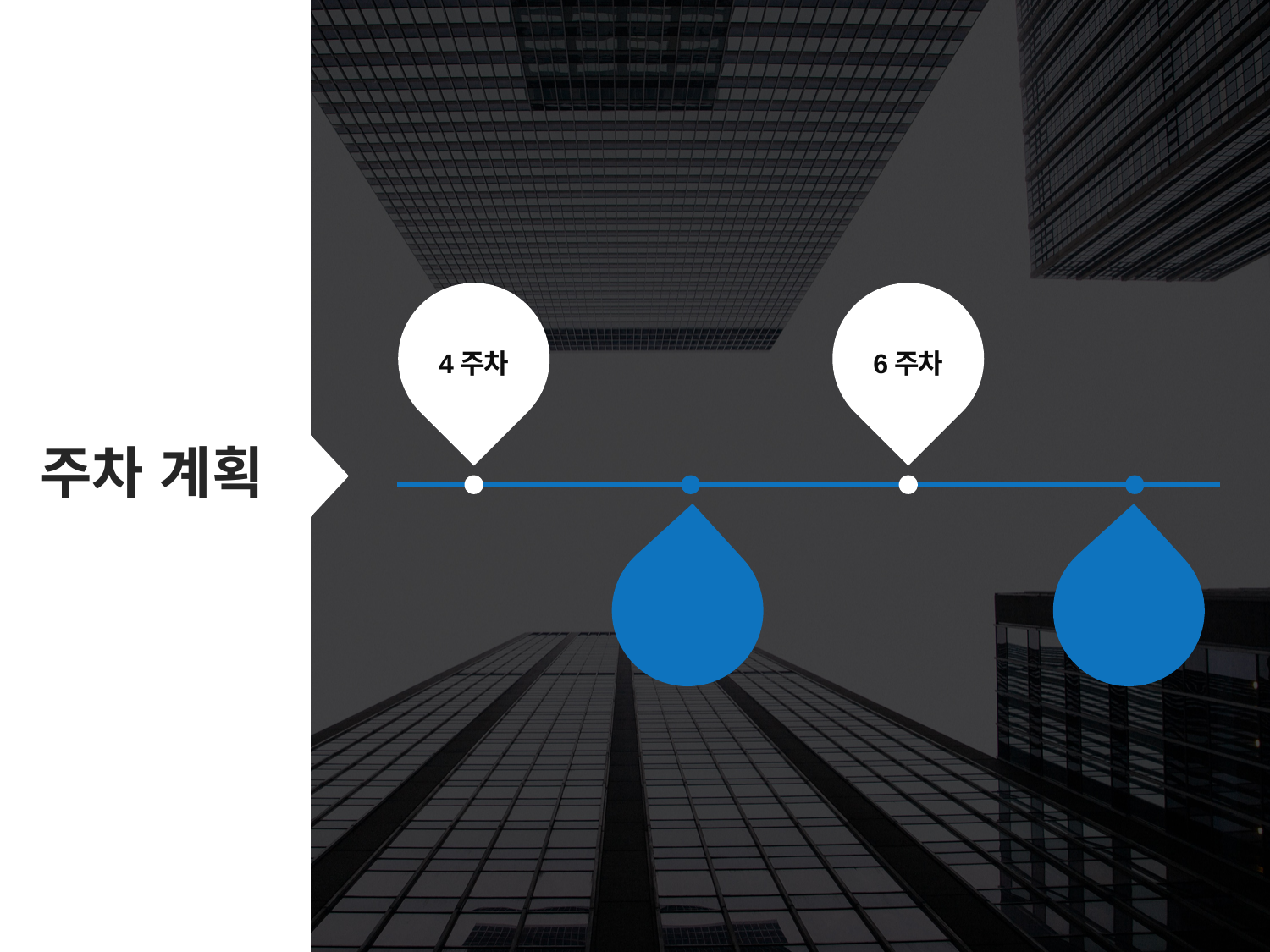

# 주차 계획

4주차
6주차
설계 및 서버 구축
사용자 페이지폼
관리자용 페이지폼

관련 연구 조사 및
유사 프로젝트
SWOT 분석

5주차
7주차